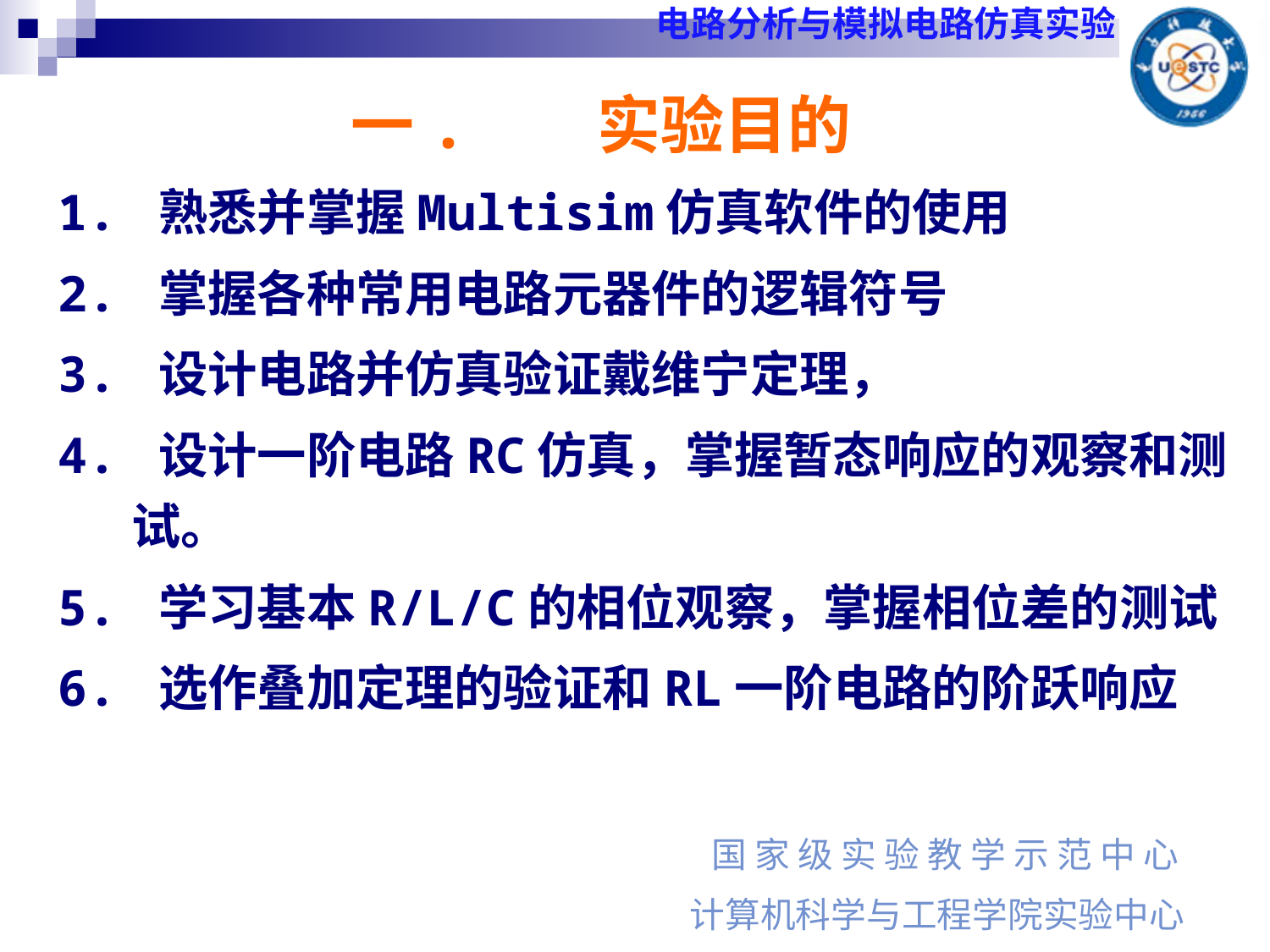

# 一.   实验目的
1. 熟悉并掌握Multisim仿真软件的使用
2. 掌握各种常用电路元器件的逻辑符号
3. 设计电路并仿真验证戴维宁定理，
4. 设计一阶电路RC仿真，掌握暂态响应的观察和测试。
5. 学习基本R/L/C的相位观察，掌握相位差的测试
6. 选作叠加定理的验证和RL一阶电路的阶跃响应